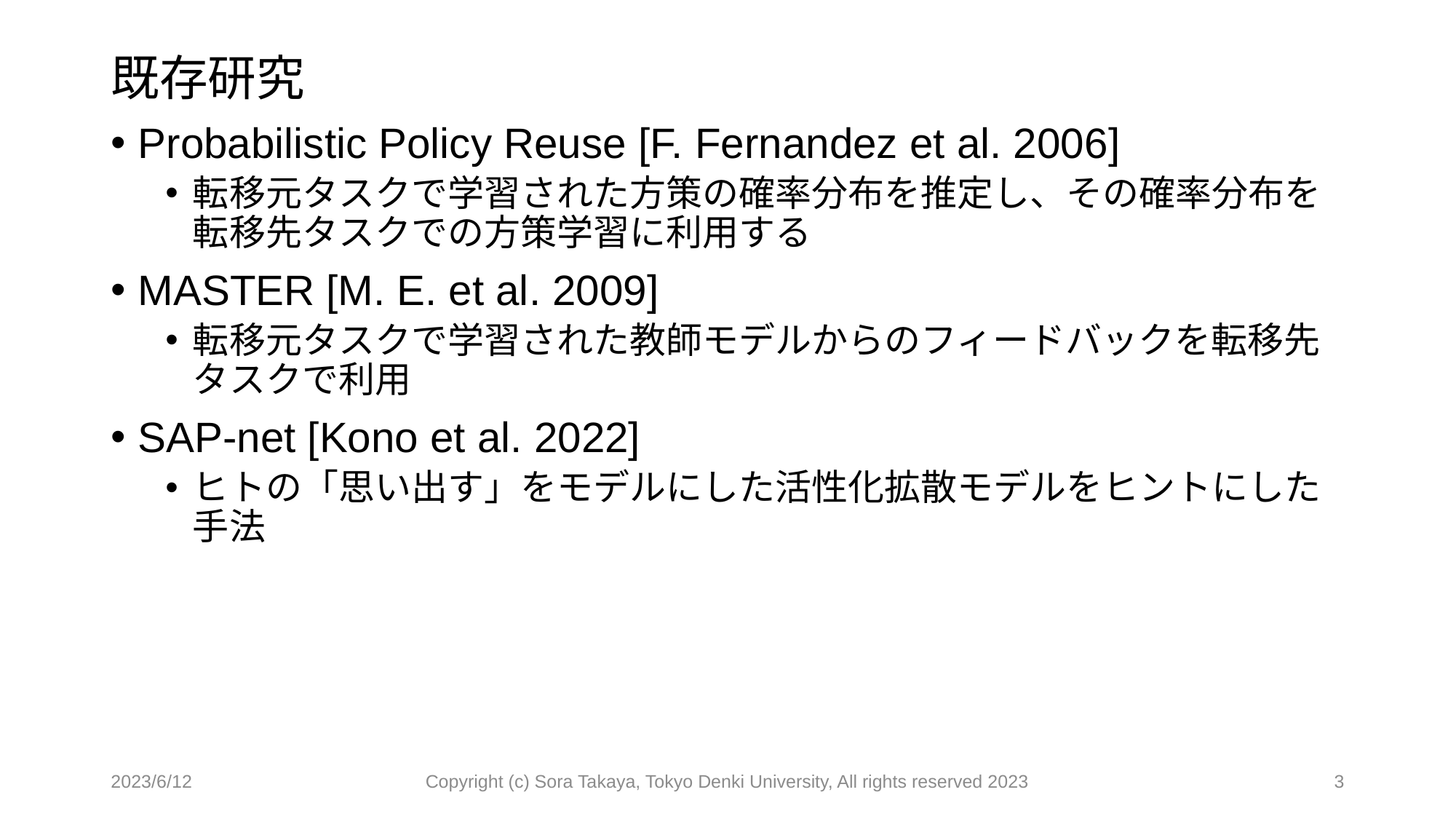

# 既存研究
Probabilistic Policy Reuse [F. Fernandez et al. 2006]
転移元タスクで学習された方策の確率分布を推定し、その確率分布を転移先タスクでの方策学習に利用する
MASTER [M. E. et al. 2009]
転移元タスクで学習された教師モデルからのフィードバックを転移先タスクで利用
SAP-net [Kono et al. 2022]
ヒトの「思い出す」をモデルにした活性化拡散モデルをヒントにした手法

2023/6/12
3
Copyright (c) Sora Takaya, Tokyo Denki University, All rights reserved 2023